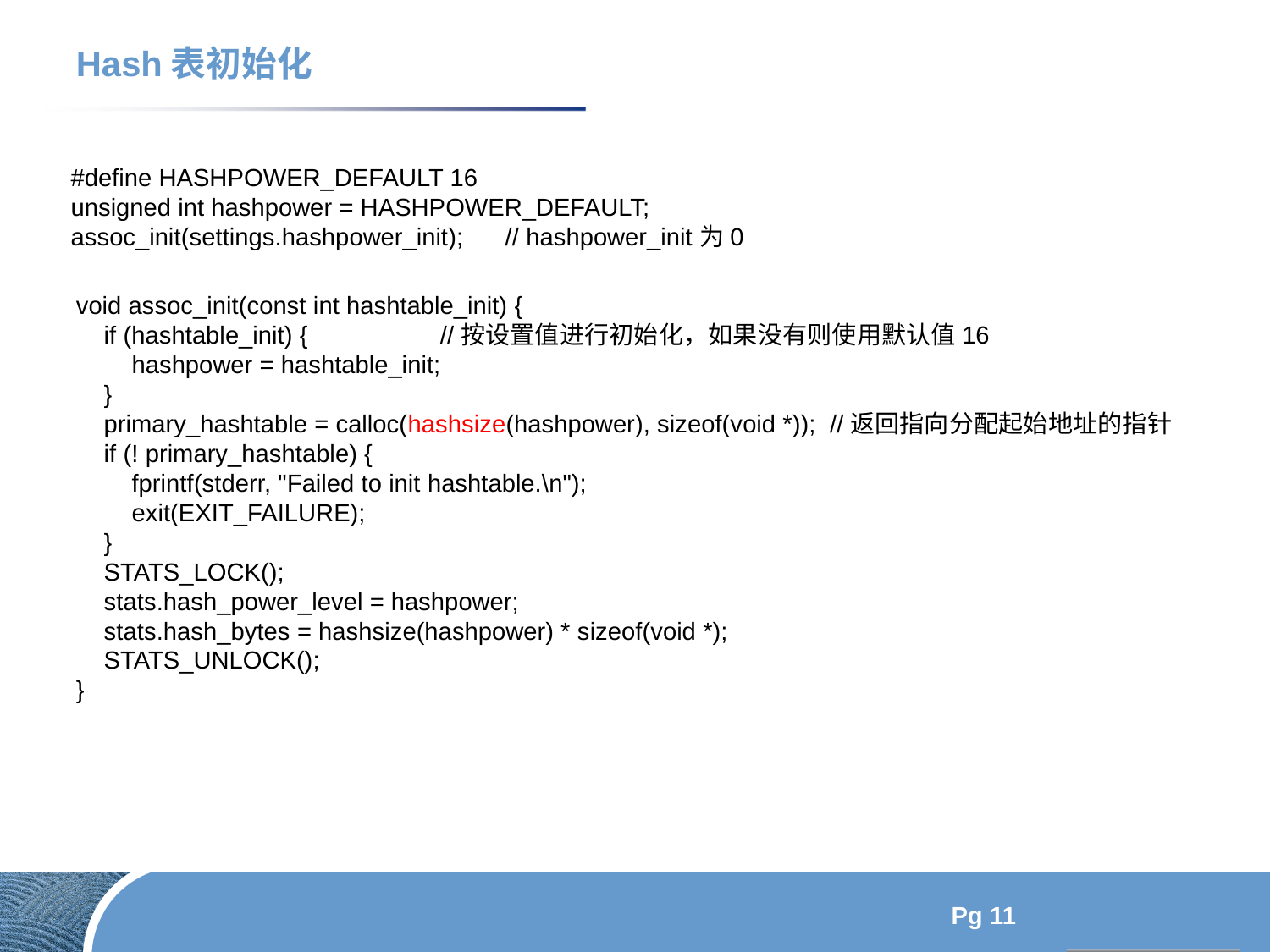

Hash表初始化
#define HASHPOWER_DEFAULT 16
unsigned int hashpower = HASHPOWER_DEFAULT;
assoc_init(settings.hashpower_init);      // hashpower_init为0
void assoc_init(const int hashtable_init) {
    if (hashtable_init) {                   //按设置值进行初始化，如果没有则使用默认值16
        hashpower = hashtable_init;
    }
    primary_hashtable = calloc(hashsize(hashpower), sizeof(void *));  //返回指向分配起始地址的指针
    if (! primary_hashtable) {
        fprintf(stderr, "Failed to init hashtable.\n");
        exit(EXIT_FAILURE);
    }
    STATS_LOCK();
    stats.hash_power_level = hashpower;
    stats.hash_bytes = hashsize(hashpower) * sizeof(void *);
    STATS_UNLOCK();
}